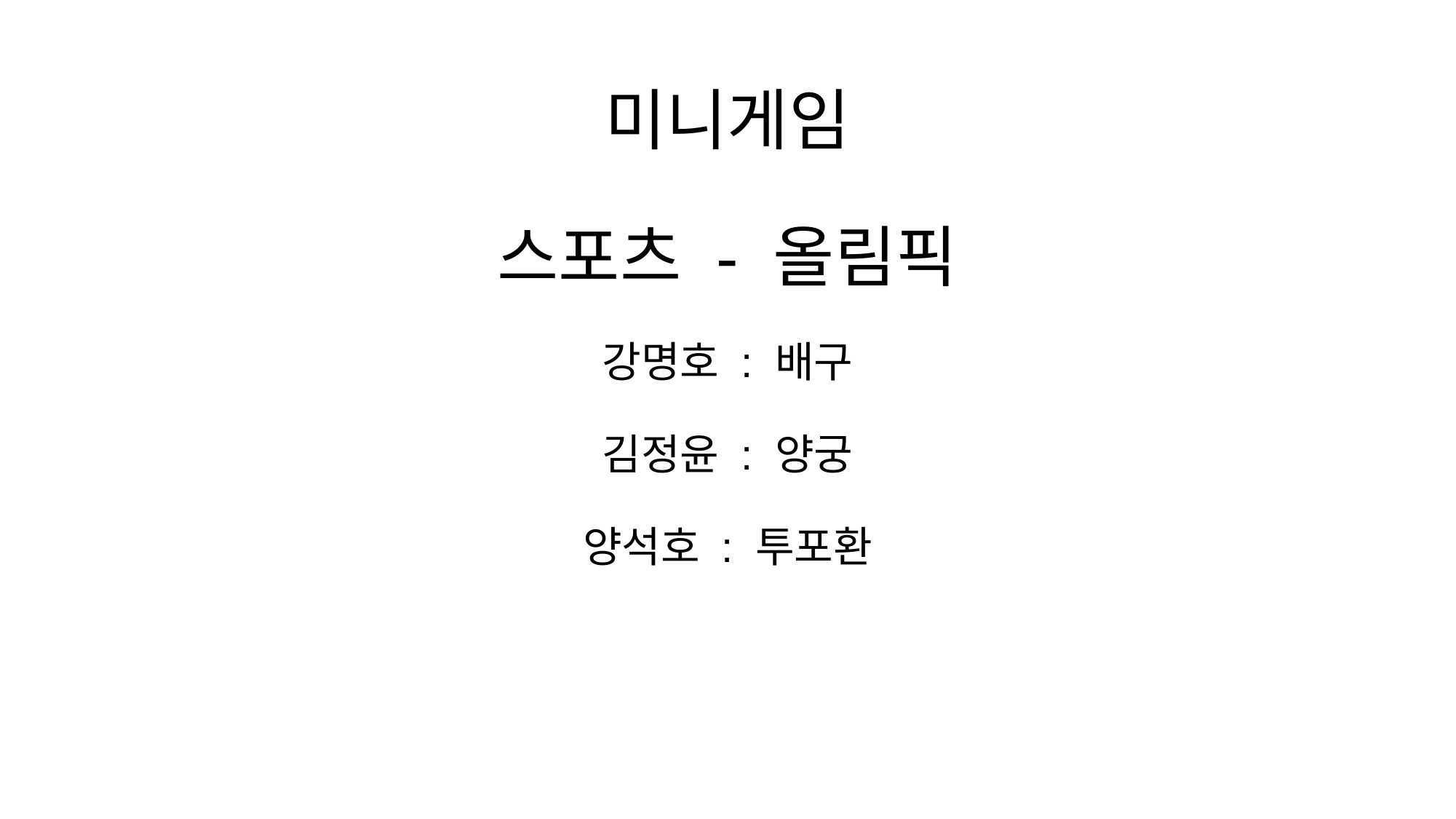

# 미니게임
스포츠 - 올림픽

강명호 : 배구

김정윤 : 양궁

양석호 : 투포환